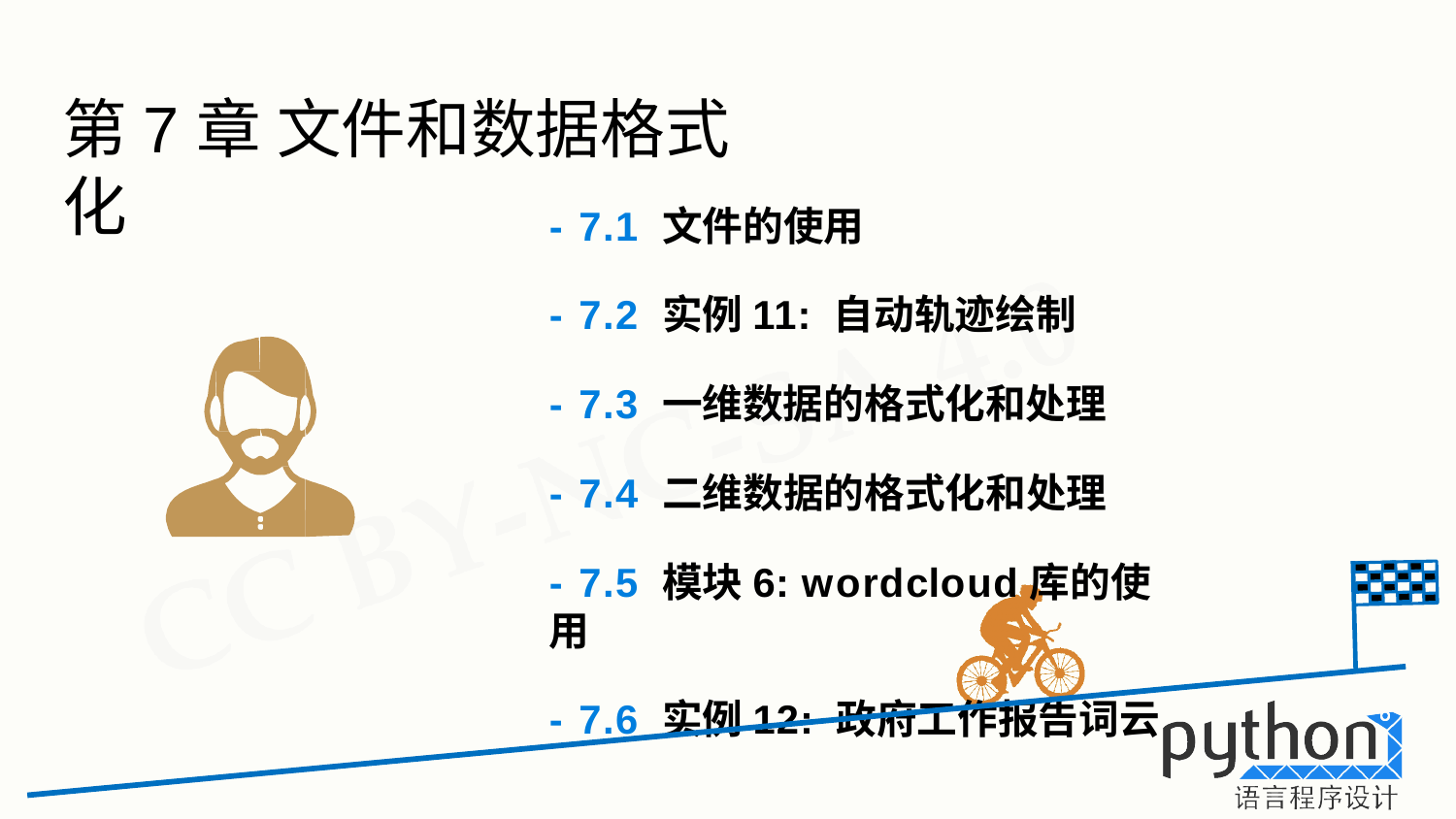

# 第7章 文件和数据格式化
- 7.1 文件的使用

- 7.2 实例11: 自动轨迹绘制

- 7.3 一维数据的格式化和处理

- 7.4 二维数据的格式化和处理

- 7.5 模块6: wordcloud库的使用

- 7.6 实例12: 政府工作报告词云